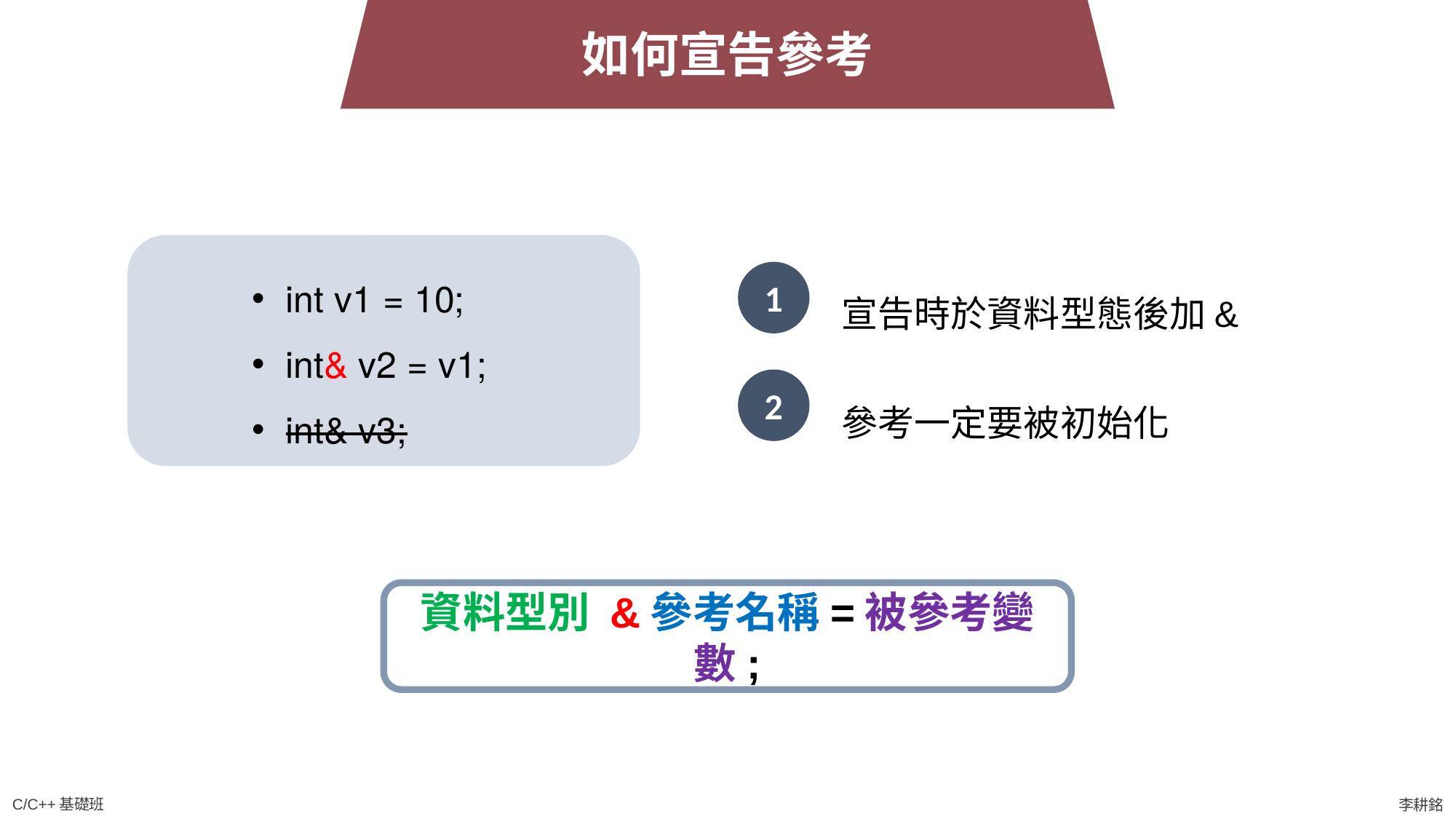

如何宣告參考
宣告時於資料型態後加&
參考一定要被初始化

int v1 = 10;
int& v2 = v1;
int& v3;
1
2
資料型別 &參考名稱=被參考變數;
C/C++基礎班
李耕銘